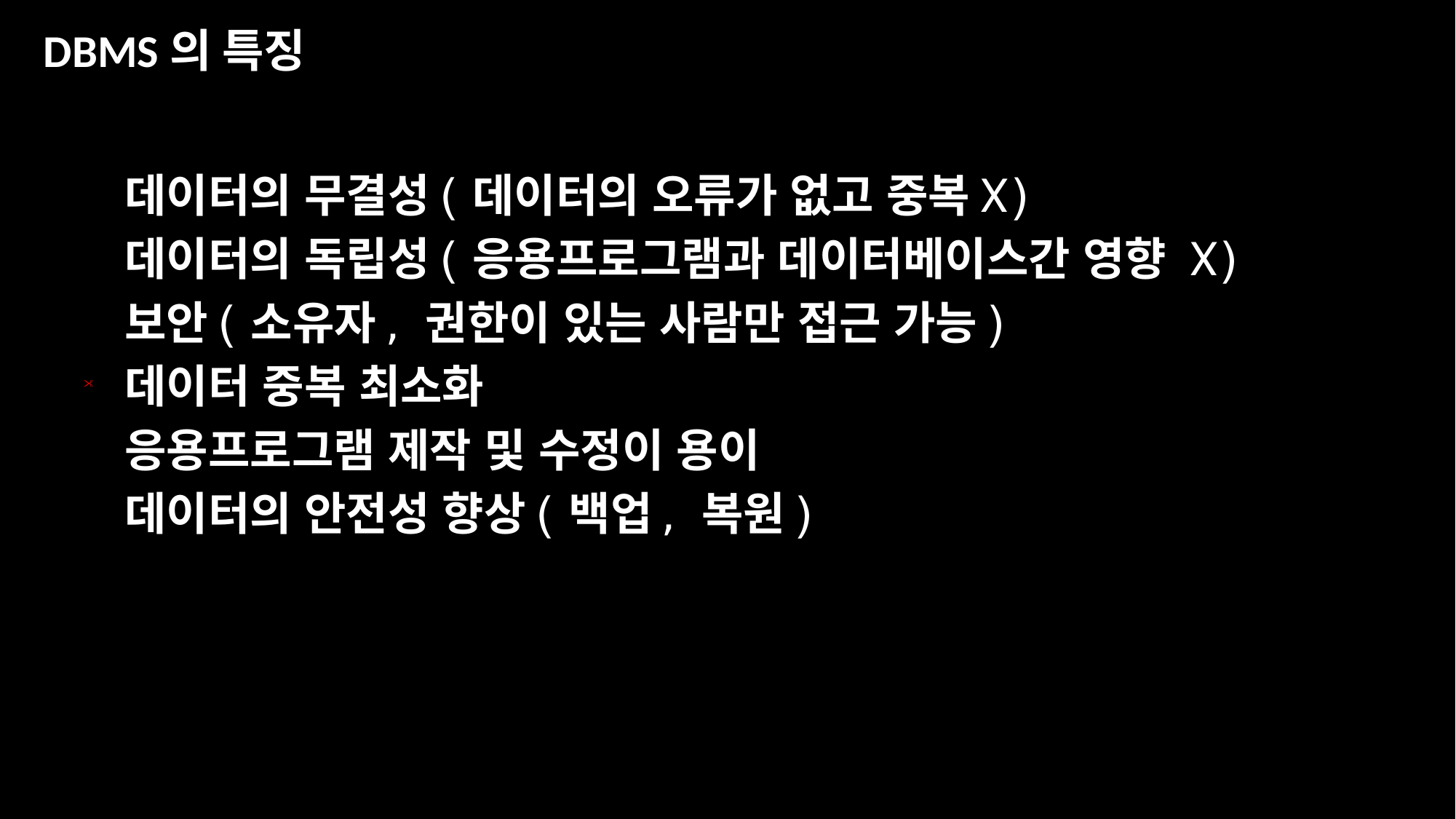

# DBMS의 특징
데이터의 무결성(데이터의 오류가 없고 중복X)
데이터의 독립성(응용프로그램과 데이터베이스간 영향 X)
보안(소유자, 권한이 있는 사람만 접근 가능)
데이터 중복 최소화
응용프로그램 제작 및 수정이 용이
데이터의 안전성 향상(백업, 복원)

5